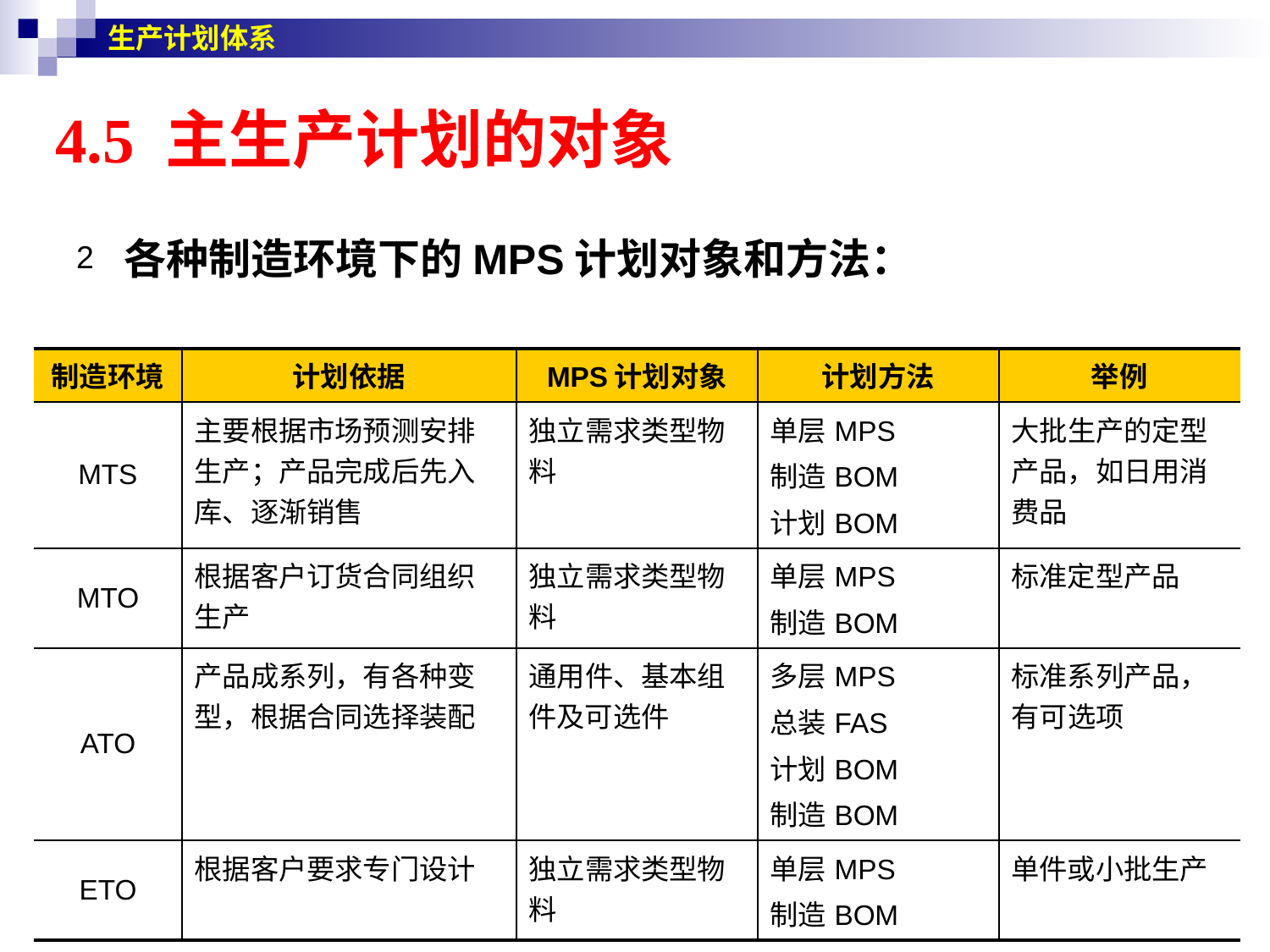

生产计划体系
# 4.5 主生产计划的对象
各种制造环境下的MPS计划对象和方法：
| 制造环境 | 计划依据 | MPS计划对象 | 计划方法 | 举例 |
| --- | --- | --- | --- | --- |
| MTS | 主要根据市场预测安排生产；产品完成后先入库、逐渐销售 | 独立需求类型物料 | 单层MPS 制造BOM 计划BOM | 大批生产的定型产品，如日用消费品 |
| MTO | 根据客户订货合同组织生产 | 独立需求类型物料 | 单层MPS 制造BOM | 标准定型产品 |
| ATO | 产品成系列，有各种变型，根据合同选择装配 | 通用件、基本组件及可选件 | 多层MPS 总装FAS 计划BOM 制造BOM | 标准系列产品，有可选项 |
| ETO | 根据客户要求专门设计 | 独立需求类型物料 | 单层MPS 制造BOM | 单件或小批生产 |